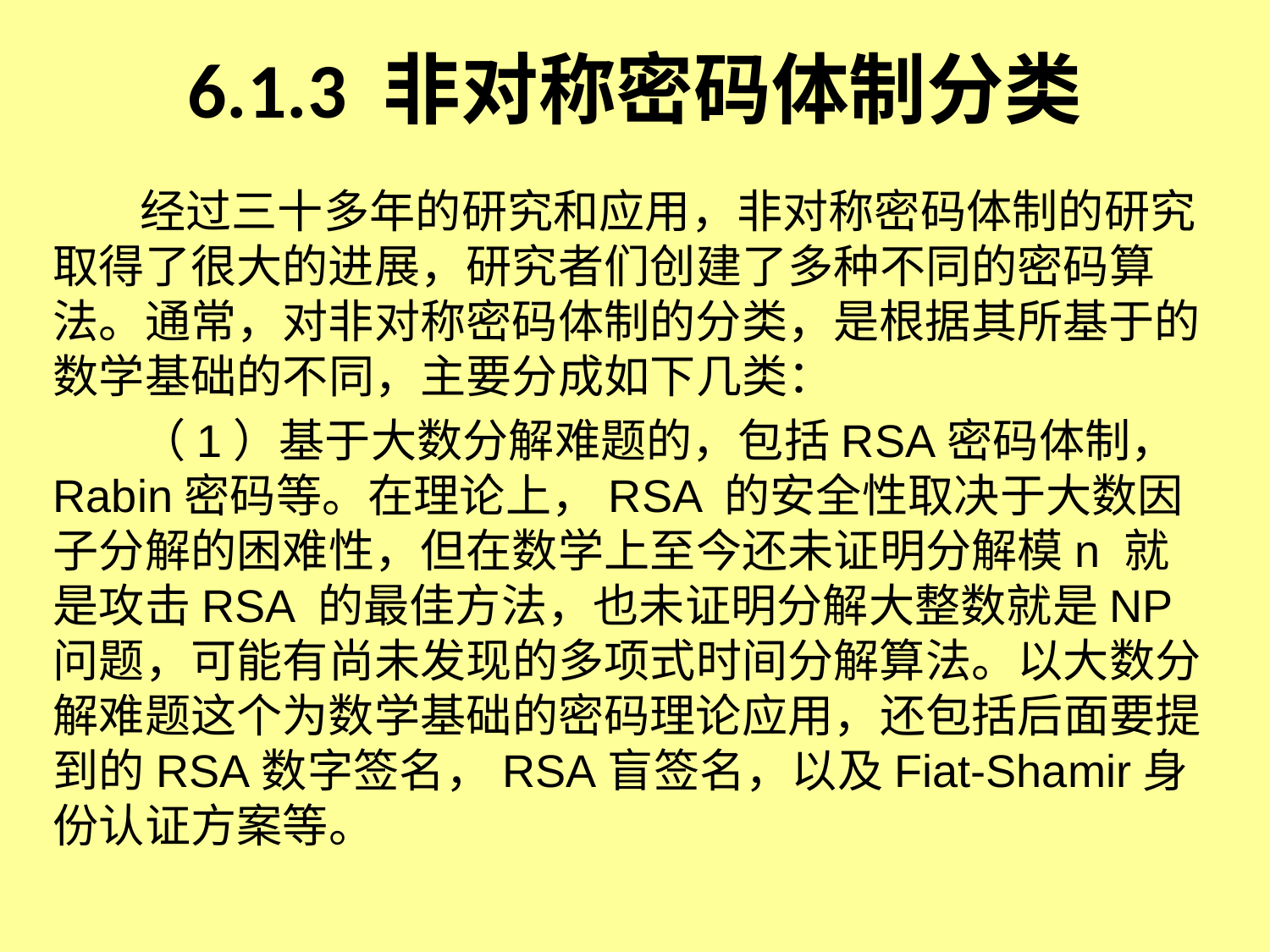

# 6.1.3 非对称密码体制分类
经过三十多年的研究和应用，非对称密码体制的研究取得了很大的进展，研究者们创建了多种不同的密码算法。通常，对非对称密码体制的分类，是根据其所基于的数学基础的不同，主要分成如下几类：
（1）基于大数分解难题的，包括RSA密码体制，Rabin密码等。在理论上，RSA 的安全性取决于大数因子分解的困难性，但在数学上至今还未证明分解模n 就是攻击RSA 的最佳方法，也未证明分解大整数就是NP 问题，可能有尚未发现的多项式时间分解算法。以大数分解难题这个为数学基础的密码理论应用，还包括后面要提到的RSA数字签名，RSA盲签名，以及Fiat-Shamir身份认证方案等。